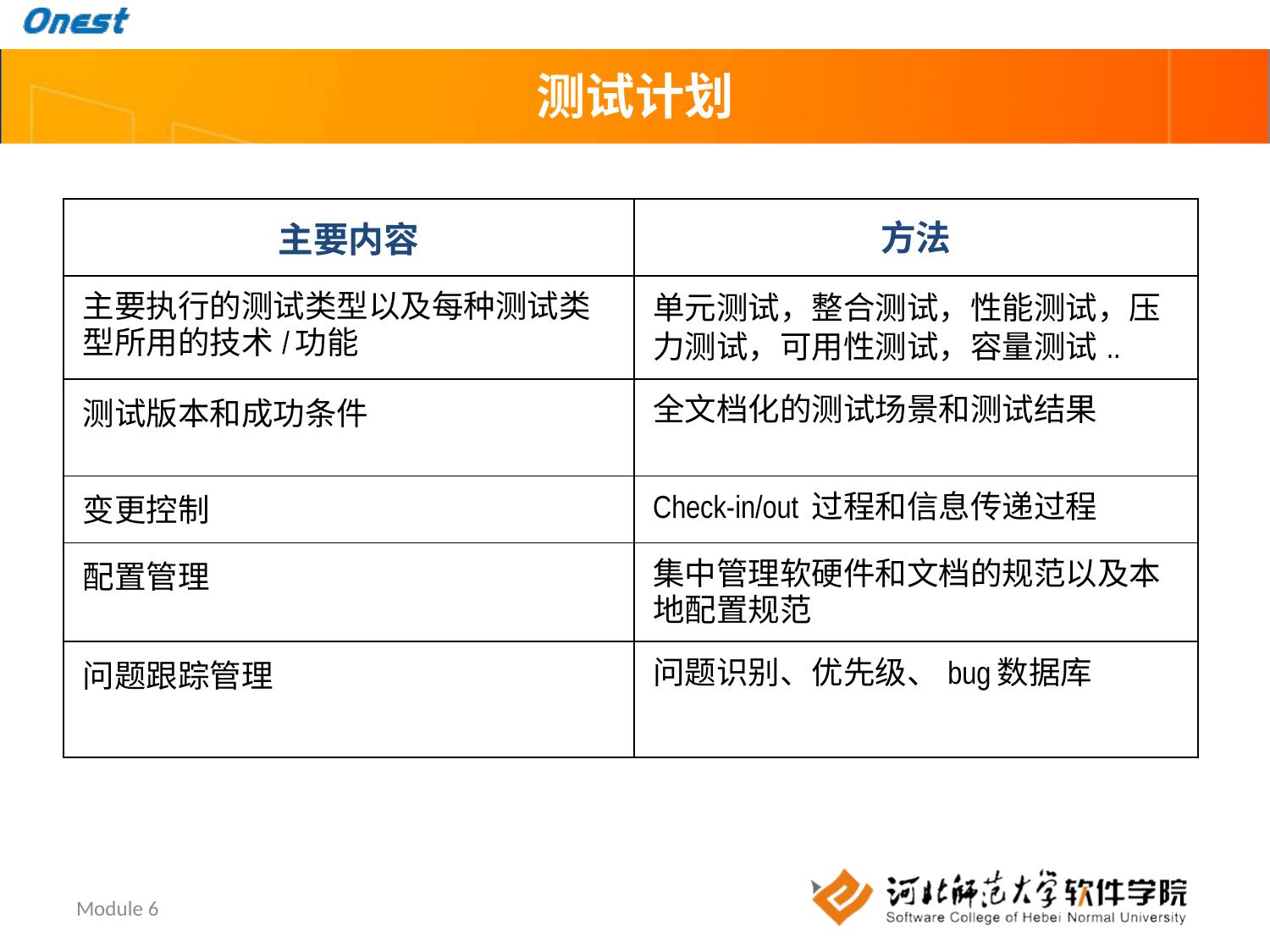

# 测试计划
| 主要内容 | 方法 |
| --- | --- |
| 主要执行的测试类型以及每种测试类型所用的技术/功能 | 单元测试，整合测试，性能测试，压力测试，可用性测试，容量测试.. |
| 测试版本和成功条件 | 全文档化的测试场景和测试结果 |
| 变更控制 | Check-in/out 过程和信息传递过程 |
| 配置管理 | 集中管理软硬件和文档的规范以及本地配置规范 |
| 问题跟踪管理 | 问题识别、优先级、bug数据库 |
Module 6